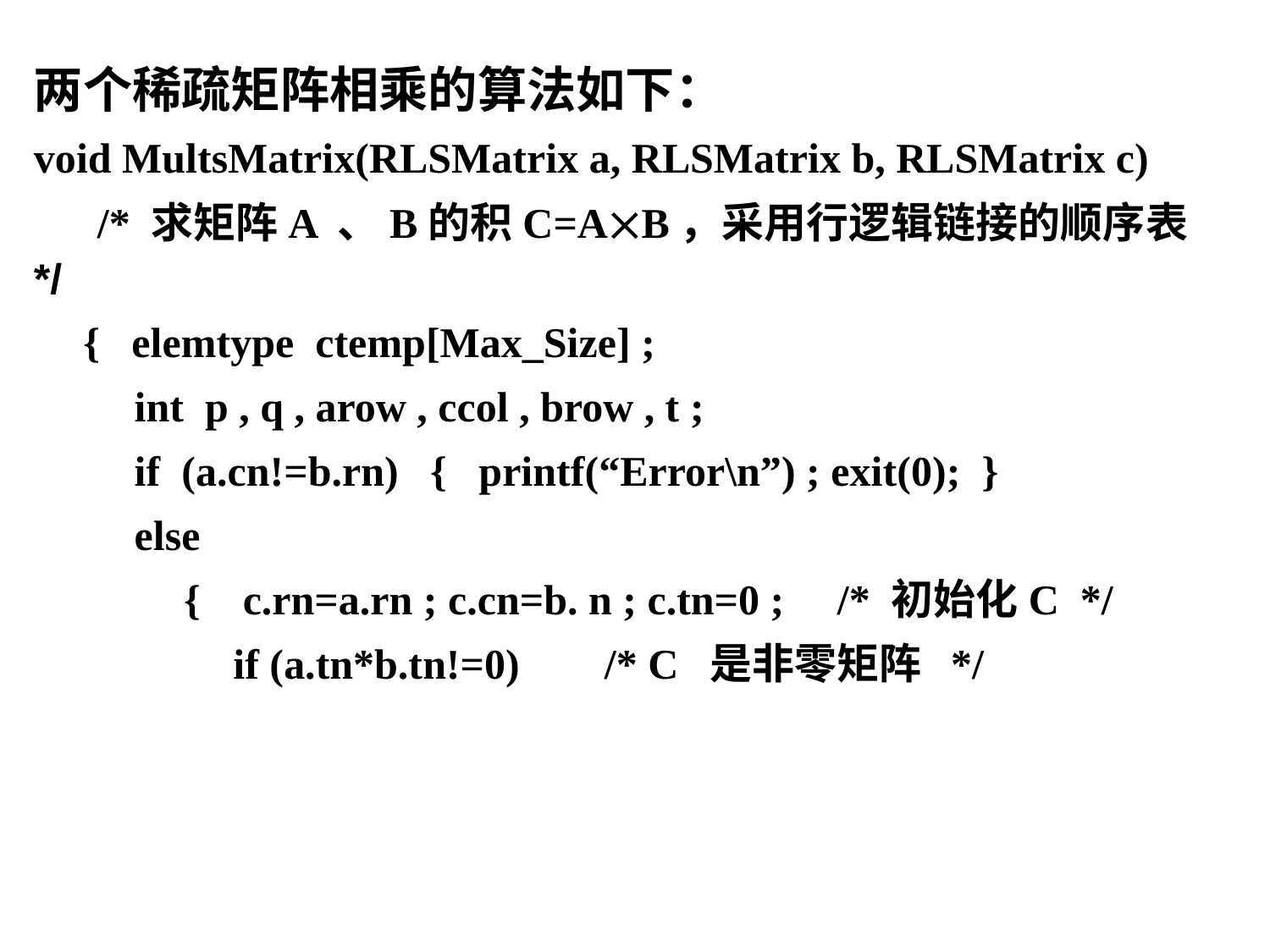

# 两个稀疏矩阵相乘的算法如下：
void MultsMatrix(RLSMatrix a, RLSMatrix b, RLSMatrix c)
      /* 求矩阵A 、B的积C=A×B，采用行逻辑链接的顺序表 */
{   elemtype  ctemp[Max_Size] ;
int  p , q , arow , ccol , brow , t ;
if  (a.cn!=b.rn)   {   printf(“Error\n”) ; exit(0);  }
else
{    c.rn=a.rn ; c.cn=b. n ; c.tn=0 ;     /* 初始化C  */
if (a.tn*b.tn!=0)        /* C  是非零矩阵  */